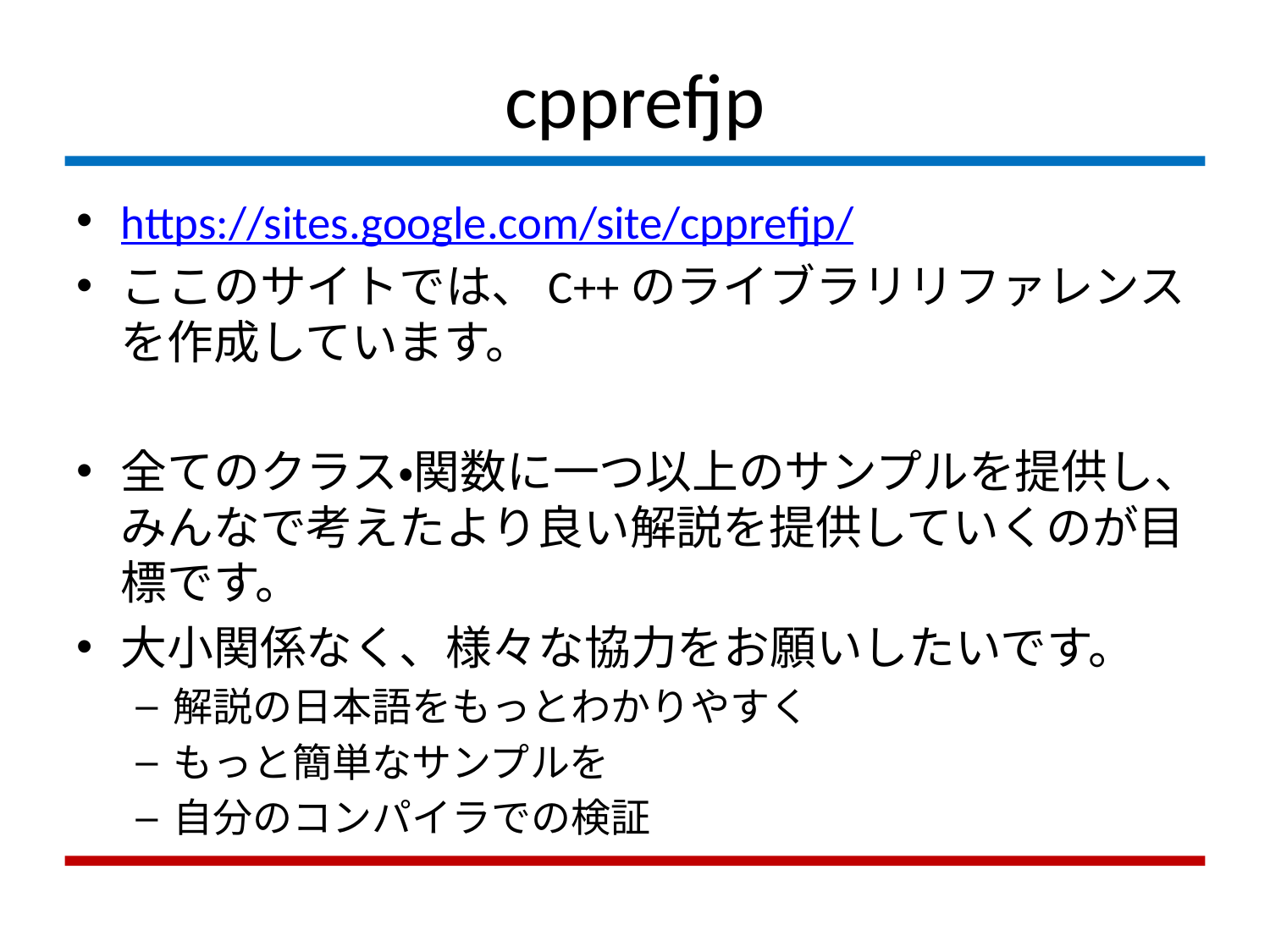

# cpprefjp
https://sites.google.com/site/cpprefjp/
ここのサイトでは、C++のライブラリリファレンスを作成しています。

全てのクラス・関数に一つ以上のサンプルを提供し、みんなで考えたより良い解説を提供していくのが目標です。
大小関係なく、様々な協力をお願いしたいです。
解説の日本語をもっとわかりやすく
もっと簡単なサンプルを
自分のコンパイラでの検証